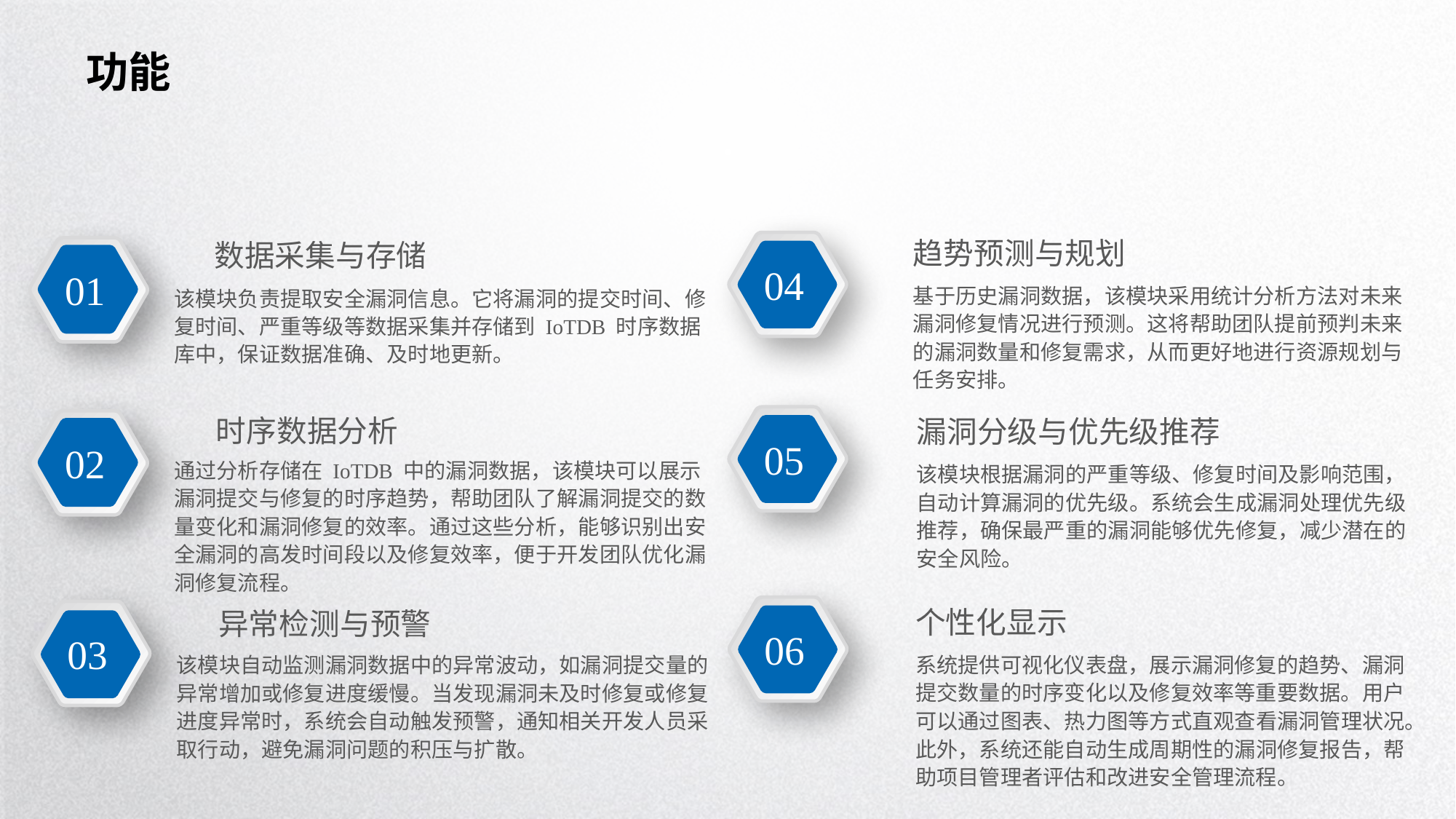

功能
趋势预测与规划
数据采集与存储

04

01
基于历史漏洞数据，该模块采用统计分析方法对未来漏洞修复情况进行预测。这将帮助团队提前预判未来的漏洞数量和修复需求，从而更好地进行资源规划与任务安排。
该模块负责提取安全漏洞信息。它将漏洞的提交时间、修复时间、严重等级等数据采集并存储到 IoTDB 时序数据库中，保证数据准确、及时地更新。
时序数据分析

05
漏洞分级与优先级推荐

02
通过分析存储在 IoTDB 中的漏洞数据，该模块可以展示漏洞提交与修复的时序趋势，帮助团队了解漏洞提交的数量变化和漏洞修复的效率。通过这些分析，能够识别出安全漏洞的高发时间段以及修复效率，便于开发团队优化漏洞修复流程。
该模块根据漏洞的严重等级、修复时间及影响范围，自动计算漏洞的优先级。系统会生成漏洞处理优先级推荐，确保最严重的漏洞能够优先修复，减少潜在的安全风险。

06
个性化显示
异常检测与预警

03
系统提供可视化仪表盘，展示漏洞修复的趋势、漏洞提交数量的时序变化以及修复效率等重要数据。用户可以通过图表、热力图等方式直观查看漏洞管理状况。此外，系统还能自动生成周期性的漏洞修复报告，帮助项目管理者评估和改进安全管理流程。
该模块自动监测漏洞数据中的异常波动，如漏洞提交量的异常增加或修复进度缓慢。当发现漏洞未及时修复或修复进度异常时，系统会自动触发预警，通知相关开发人员采取行动，避免漏洞问题的积压与扩散。